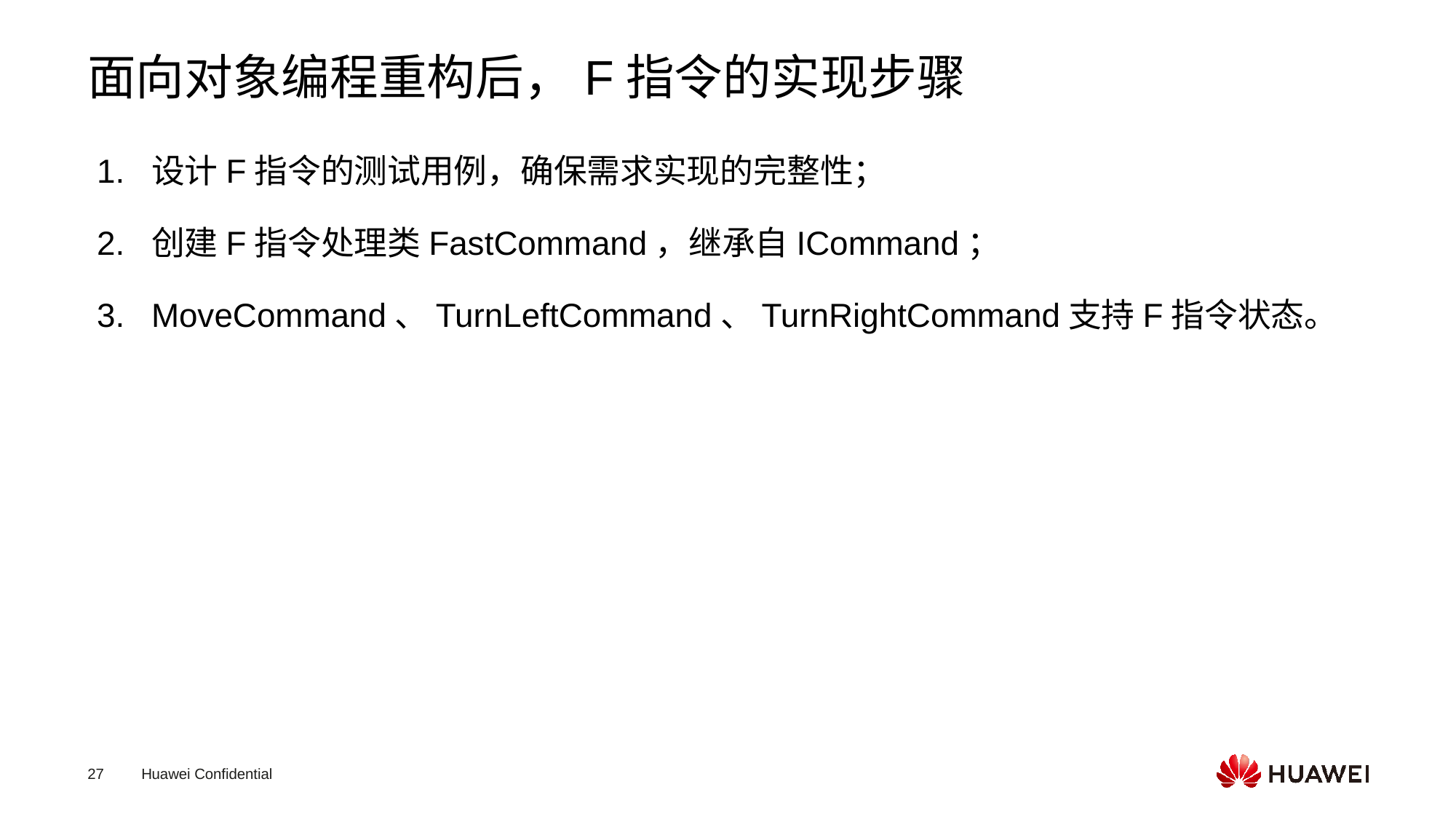

# 面向对象编程重构后，F指令的实现步骤
设计F指令的测试用例，确保需求实现的完整性；
创建F指令处理类FastCommand，继承自ICommand；
MoveCommand、TurnLeftCommand、TurnRightCommand支持F指令状态。